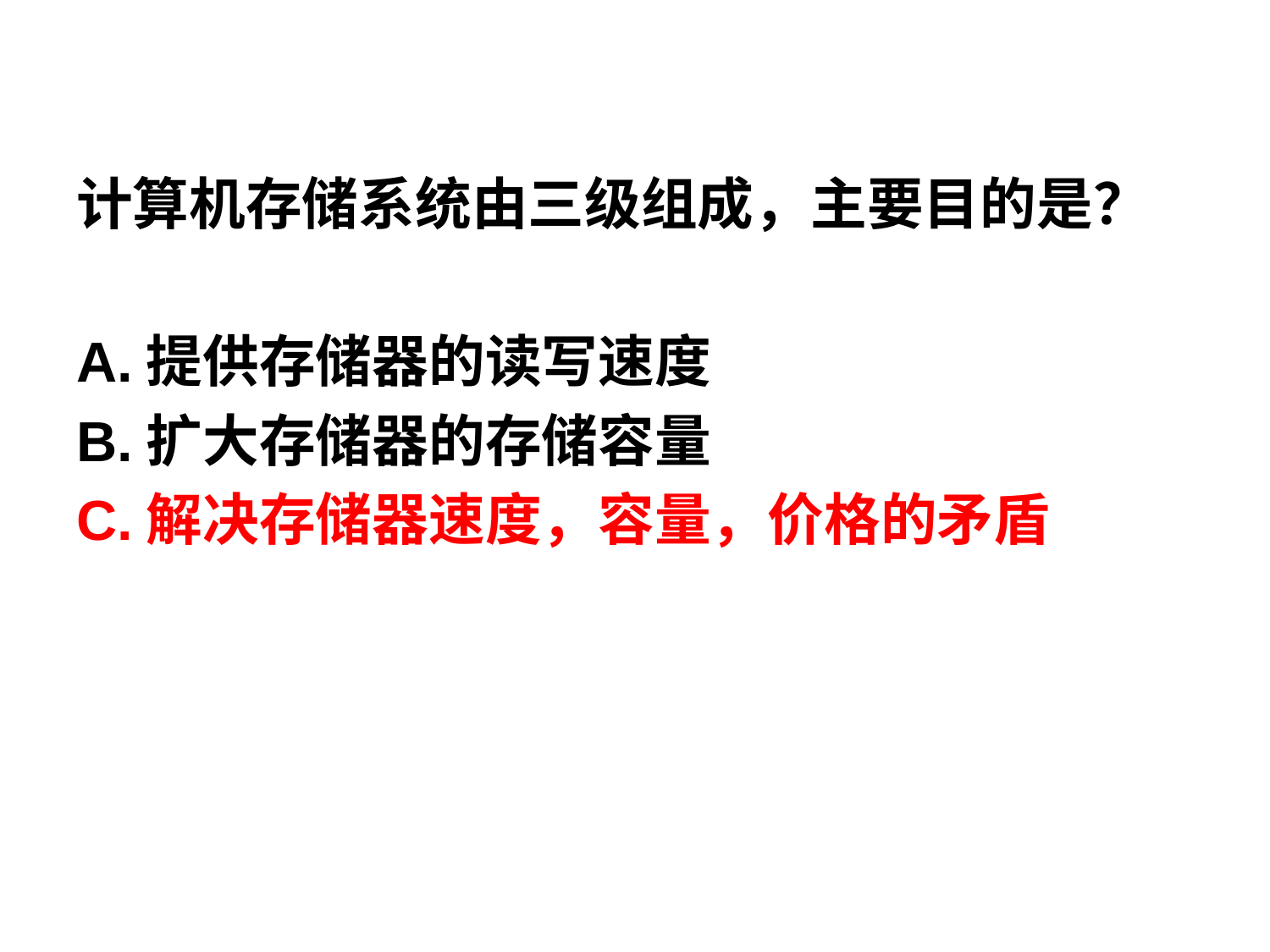

计算机存储系统由三级组成，主要目的是？

A.提供存储器的读写速度
B.扩大存储器的存储容量
C.解决存储器速度，容量，价格的矛盾